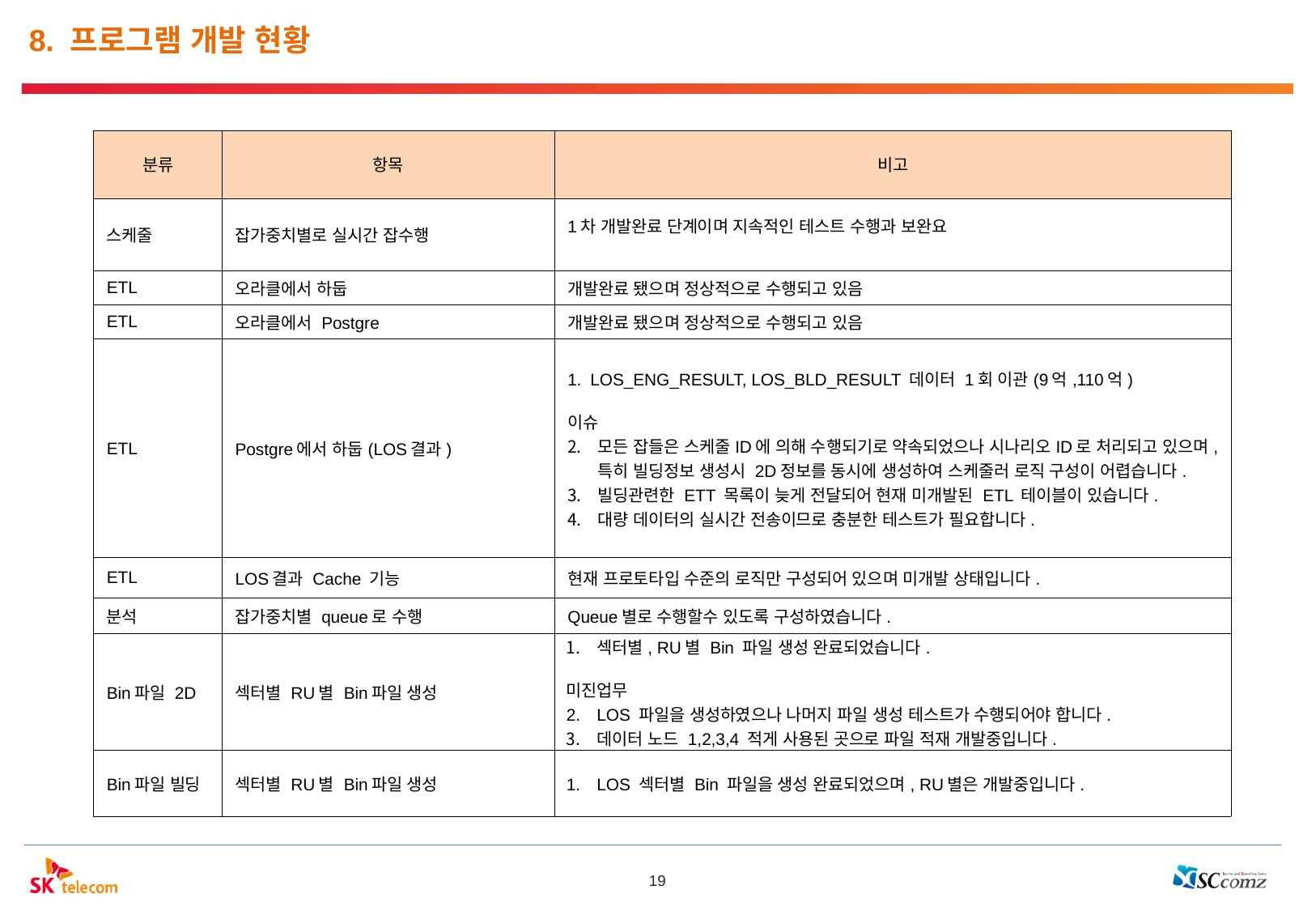

8. 프로그램 개발 현황
| 분류 | 항목 | 비고 |
| --- | --- | --- |
| 스케줄 | 잡가중치별로 실시간 잡수행 | 1차 개발완료 단계이며 지속적인 테스트 수행과 보완요 |
| ETL | 오라클에서 하둡 | 개발완료 됐으며 정상적으로 수행되고 있음 |
| ETL | 오라클에서 Postgre | 개발완료 됐으며 정상적으로 수행되고 있음 |
| ETL | Postgre에서 하둡(LOS결과) | LOS\_ENG\_RESULT, LOS\_BLD\_RESULT 데이터 1회 이관(9억,110억) 이슈 모든 잡들은 스케줄ID에 의해 수행되기로 약속되었으나 시나리오ID로 처리되고 있으며, 특히 빌딩정보 생성시 2D정보를 동시에 생성하여 스케줄러 로직 구성이 어렵습니다. 빌딩관련한 ETT 목록이 늦게 전달되어 현재 미개발된 ETL 테이블이 있습니다. 대량 데이터의 실시간 전송이므로 충분한 테스트가 필요합니다. |
| ETL | LOS결과 Cache 기능 | 현재 프로토타입 수준의 로직만 구성되어 있으며 미개발 상태입니다. |
| 분석 | 잡가중치별 queue로 수행 | Queue별로 수행할수 있도록 구성하였습니다. |
| Bin파일 2D | 섹터별 RU별 Bin파일 생성 | 섹터별, RU별 Bin 파일 생성 완료되었습니다. 미진업무 LOS 파일을 생성하였으나 나머지 파일 생성 테스트가 수행되어야 합니다. 데이터 노드 1,2,3,4 적게 사용된 곳으로 파일 적재 개발중입니다. |
| Bin파일 빌딩 | 섹터별 RU별 Bin파일 생성 | LOS 섹터별 Bin 파일을 생성 완료되었으며, RU별은 개발중입니다. |